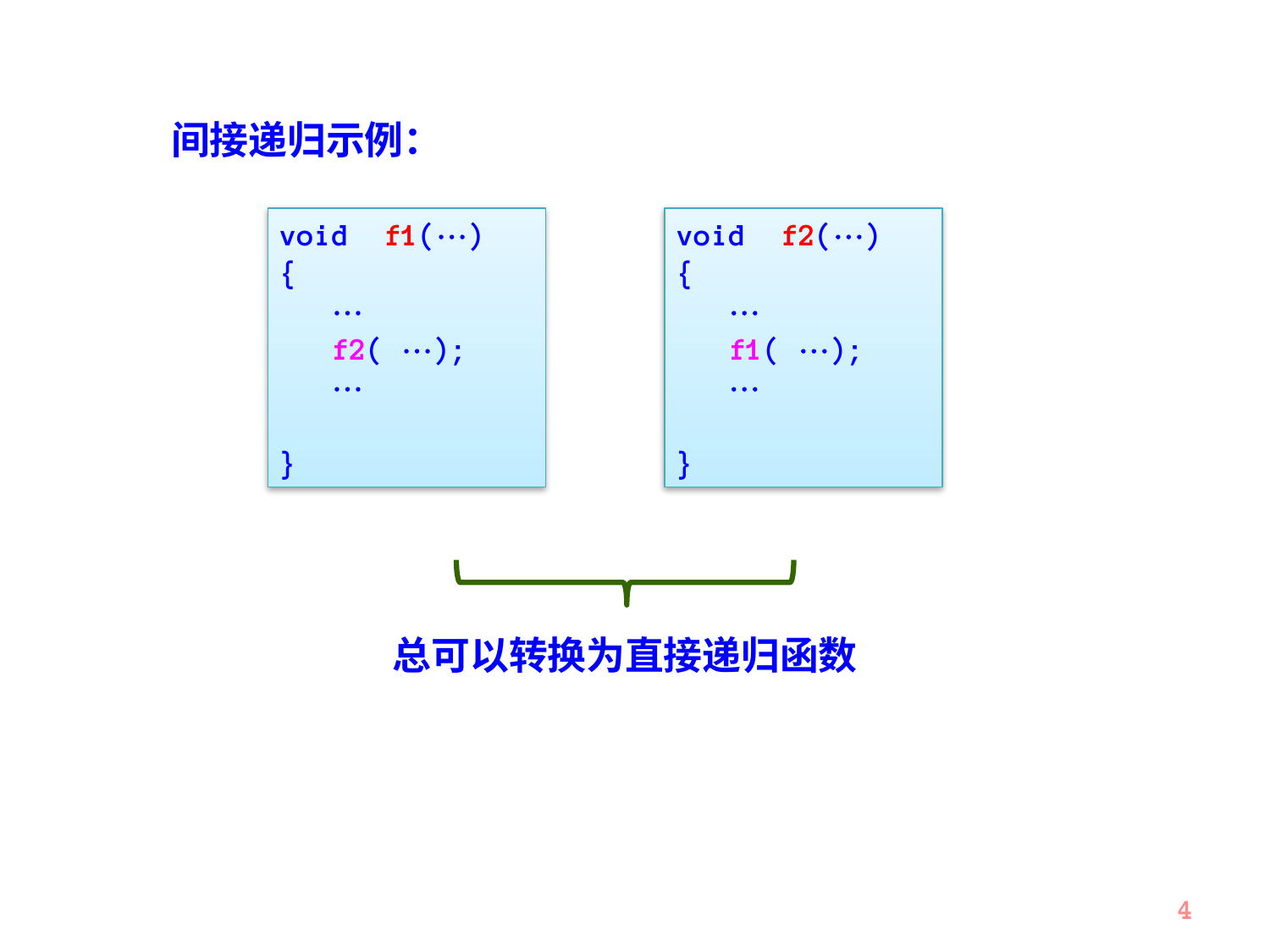

间接递归示例：
void  f1(…)
{
   …
   f2( …);
   …

}
void  f2(…)
{
   …
   f1( …);
   …

}

总可以转换为直接递归函数
4